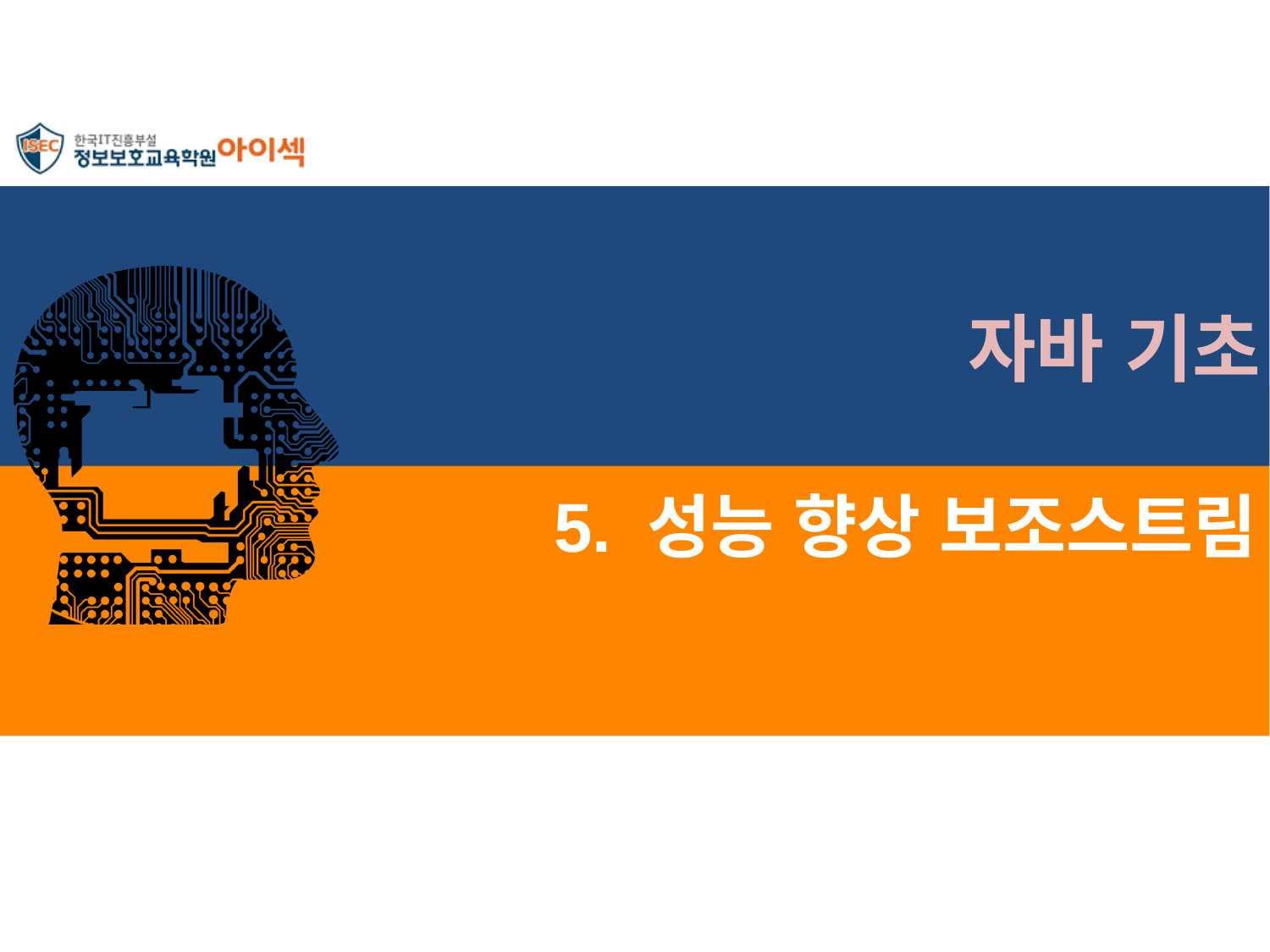

자바 기초
# 5. 성능 향상 보조스트림